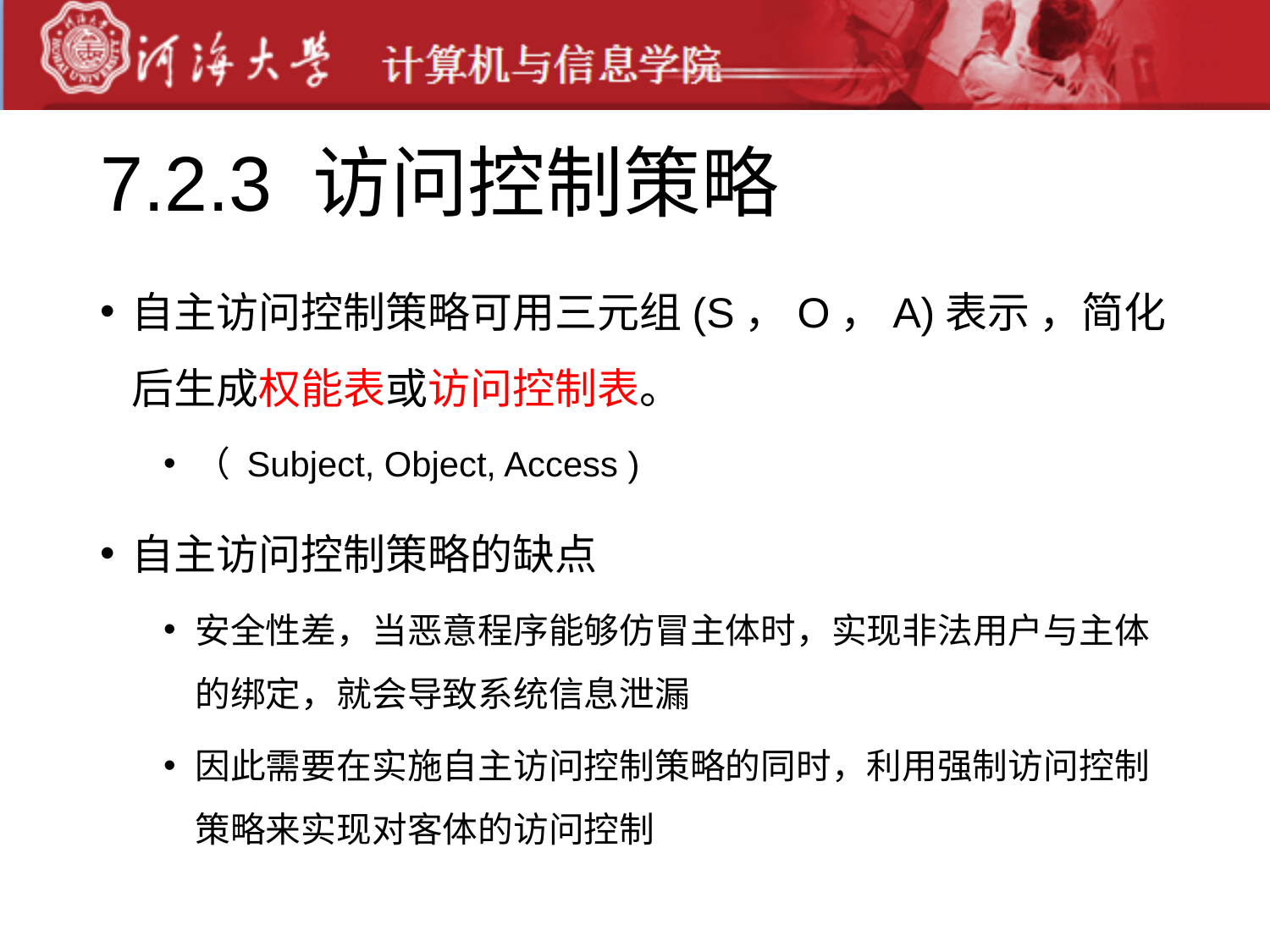

# 7.2.3 访问控制策略
自主访问控制策略可用三元组(S，O，A)表示 ，简化后生成权能表或访问控制表。
（ Subject, Object, Access )
自主访问控制策略的缺点
安全性差，当恶意程序能够仿冒主体时，实现非法用户与主体的绑定，就会导致系统信息泄漏
因此需要在实施自主访问控制策略的同时，利用强制访问控制策略来实现对客体的访问控制